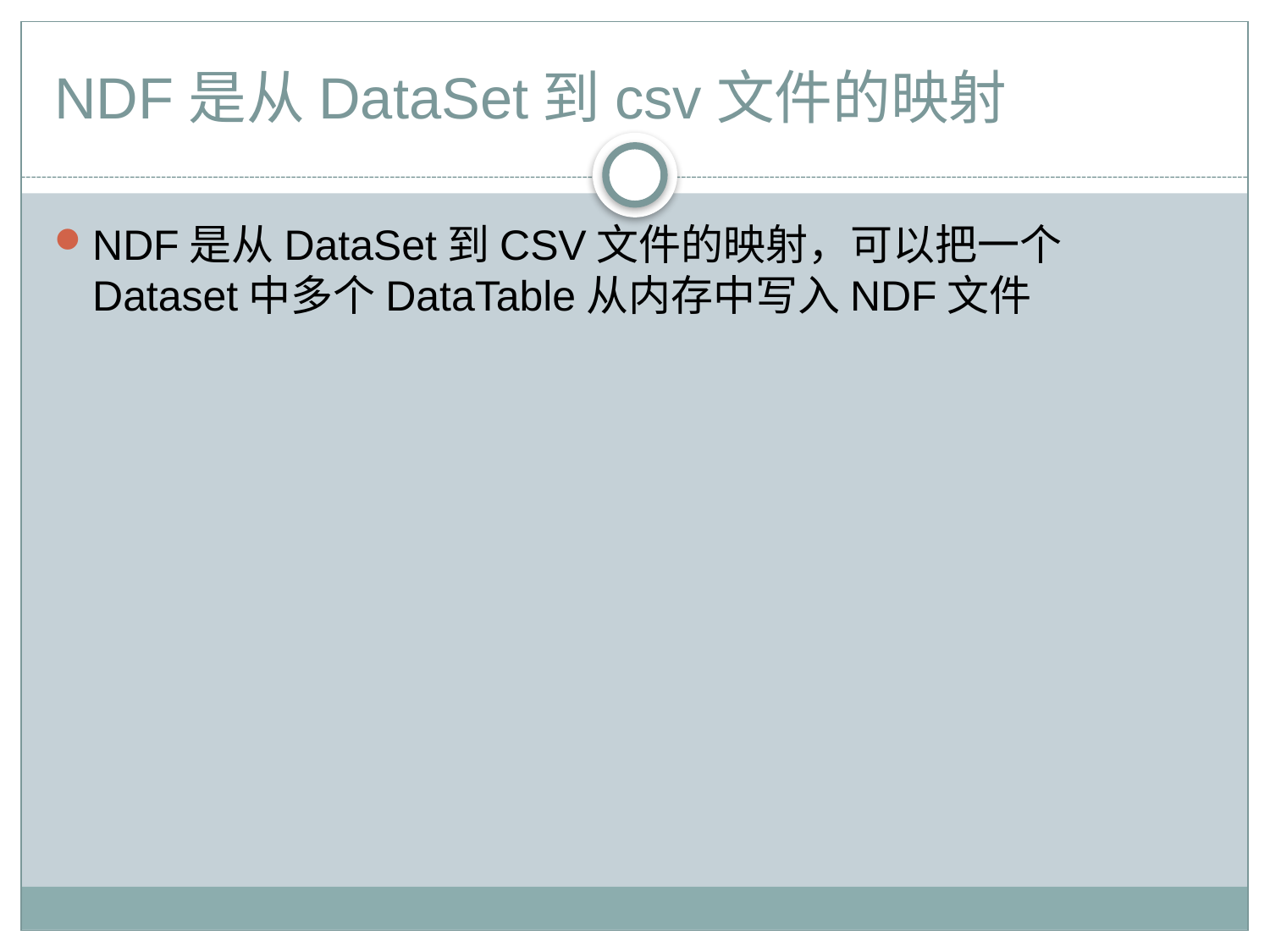

# NDF是从DataSet到csv文件的映射
NDF是从DataSet到CSV文件的映射，可以把一个Dataset中多个DataTable从内存中写入NDF文件